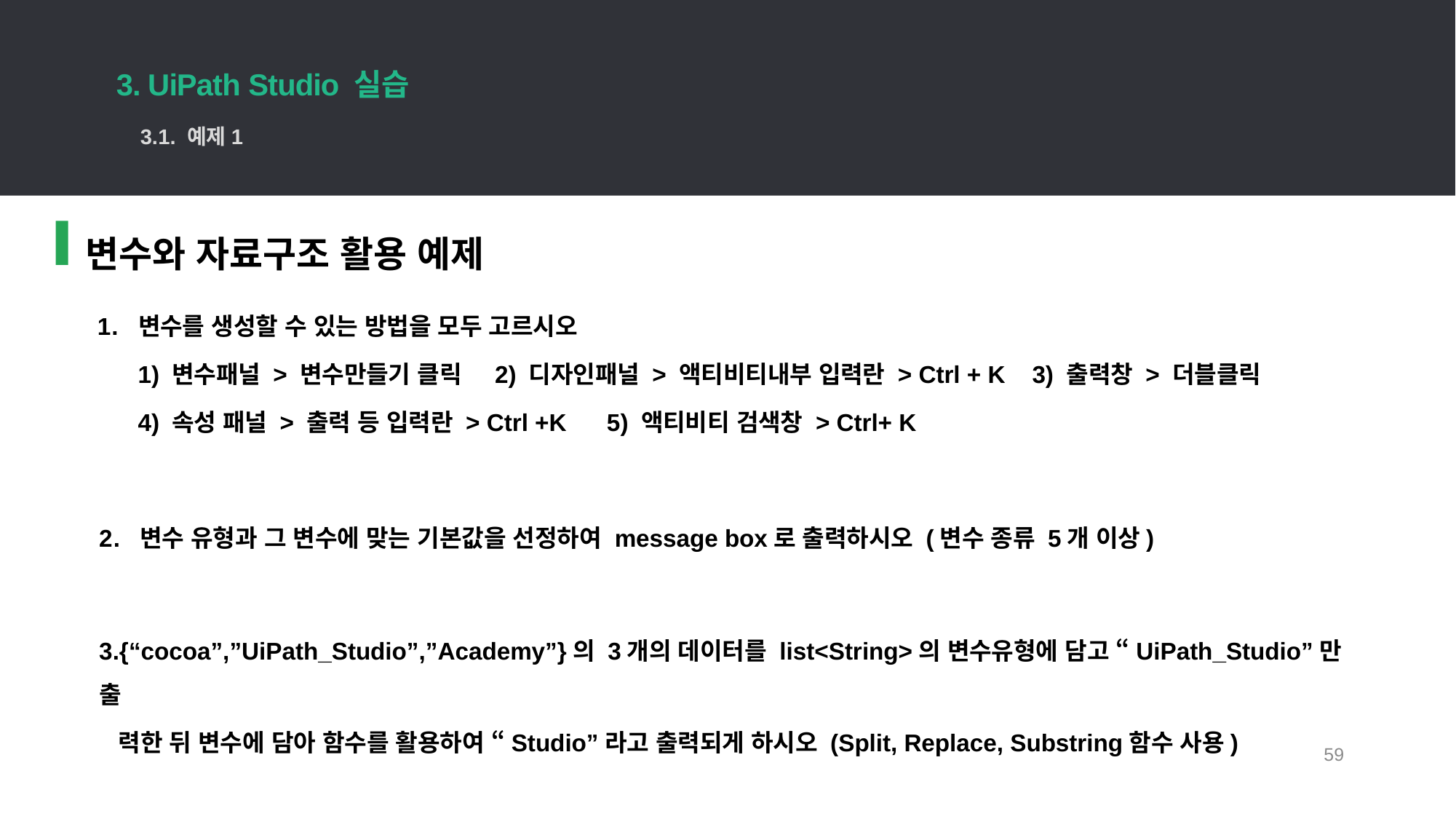

3. UiPath Studio 실습
59
3.1. 예제1
변수와 자료구조 활용 예제

변수를 생성할 수 있는 방법을 모두 고르시오
      1) 변수패널 > 변수만들기 클릭    2) 디자인패널 > 액티비티내부 입력란 > Ctrl + K    3) 출력창 > 더블클릭
      4) 속성 패널 > 출력 등 입력란 > Ctrl +K      5) 액티비티 검색창 > Ctrl+ K
변수 유형과 그 변수에 맞는 기본값을 선정하여 message box로 출력하시오 (변수 종류 5개 이상)
3.{“cocoa”,”UiPath_Studio”,”Academy”}의 3개의 데이터를 list<String>의 변수유형에 담고 “UiPath_Studio”만 출
  력한 뒤 변수에 담아 함수를 활용하여 “Studio”라고 출력되게 하시오 (Split, Replace, Substring함수 사용)
59